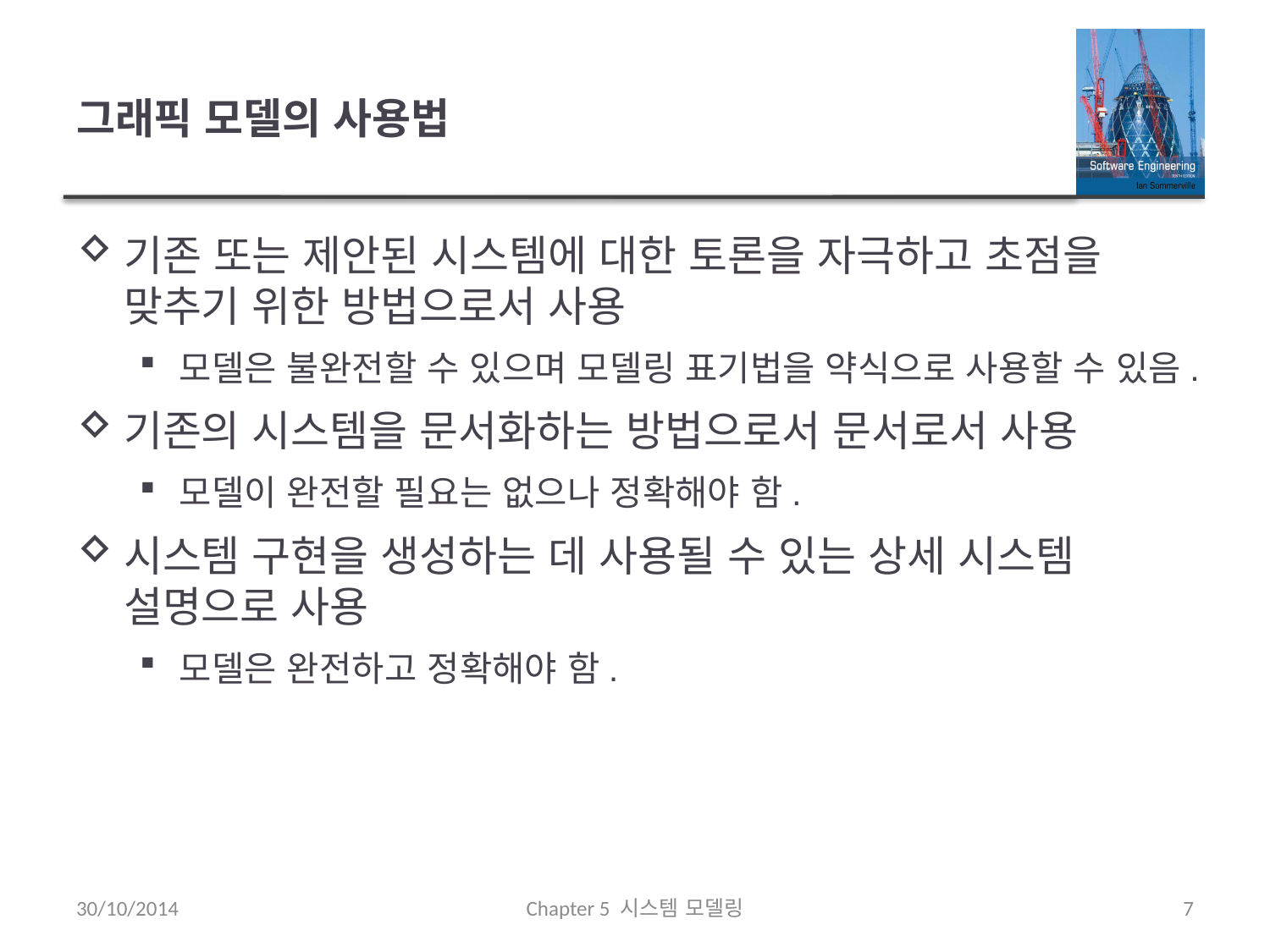

# 그래픽 모델의 사용법
기존 또는 제안된 시스템에 대한 토론을 자극하고 초점을 맞추기 위한 방법으로서 사용
모델은 불완전할 수 있으며 모델링 표기법을 약식으로 사용할 수 있음.
기존의 시스템을 문서화하는 방법으로서 문서로서 사용
모델이 완전할 필요는 없으나 정확해야 함.
시스템 구현을 생성하는 데 사용될 수 있는 상세 시스템 설명으로 사용
모델은 완전하고 정확해야 함.

30/10/2014
Chapter 5 시스템 모델링
7